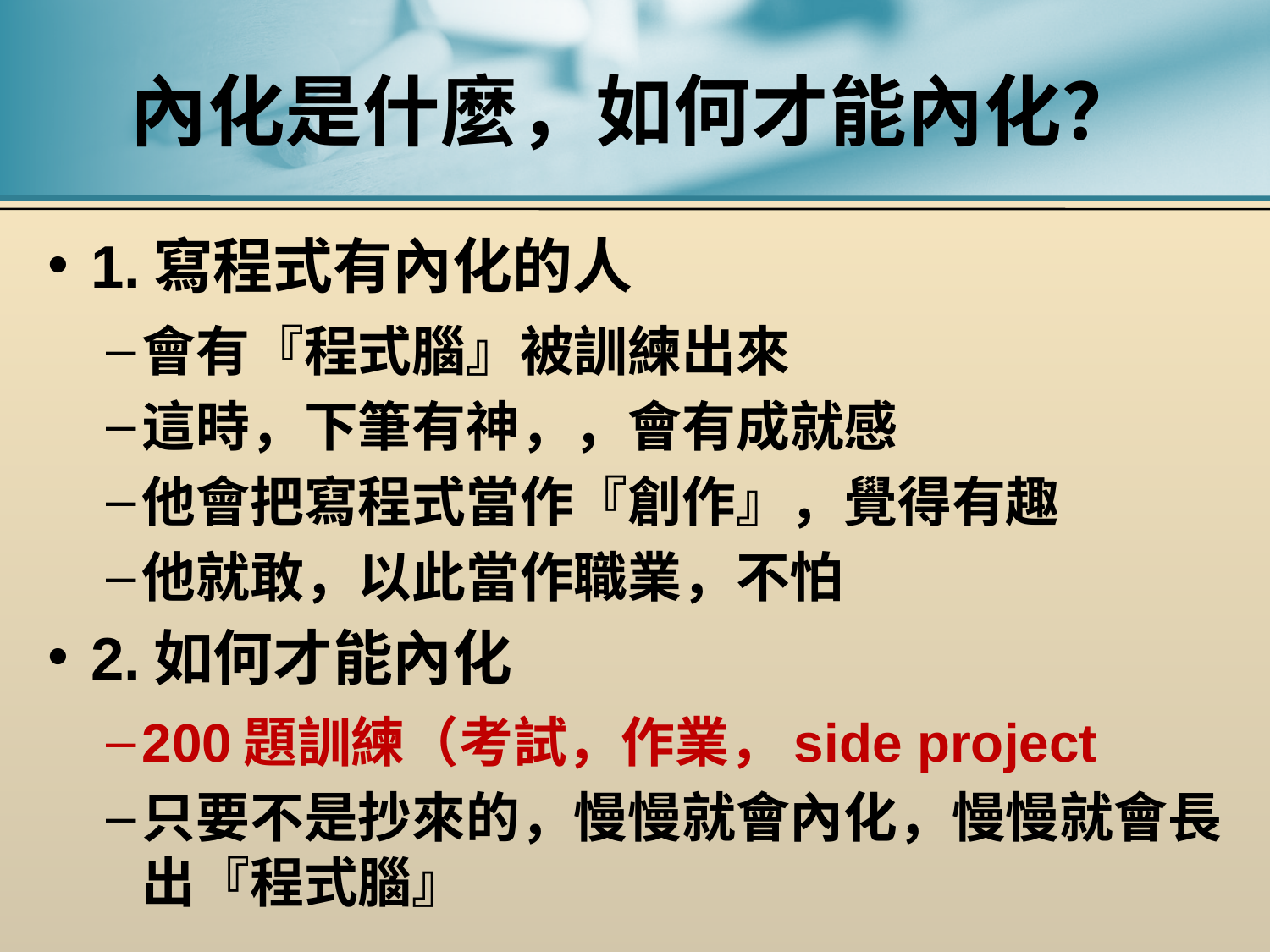

# 內化是什麼，如何才能內化？
1.寫程式有內化的人
會有『程式腦』被訓練出來
這時，下筆有神，，會有成就感
他會把寫程式當作『創作』，覺得有趣
他就敢，以此當作職業，不怕
2.如何才能內化
200題訓練（考試，作業，side project
只要不是抄來的，慢慢就會內化，慢慢就會長出『程式腦』